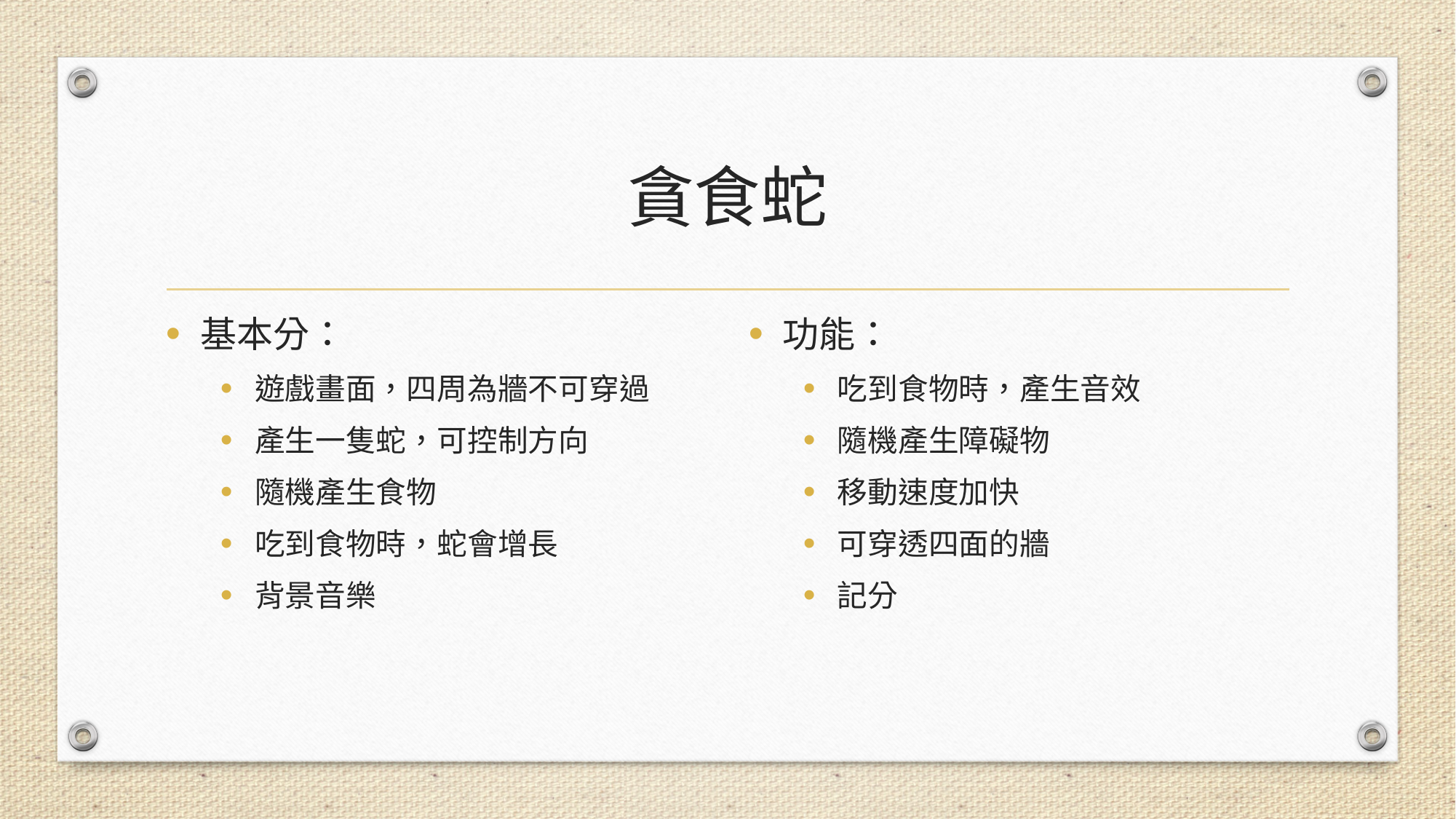

# 貪食蛇
基本分：
遊戲畫面，四周為牆不可穿過
產生一隻蛇，可控制方向
隨機產生食物
吃到食物時，蛇會增長
背景音樂

功能：
吃到食物時，產生音效
隨機產生障礙物
移動速度加快
可穿透四面的牆
記分